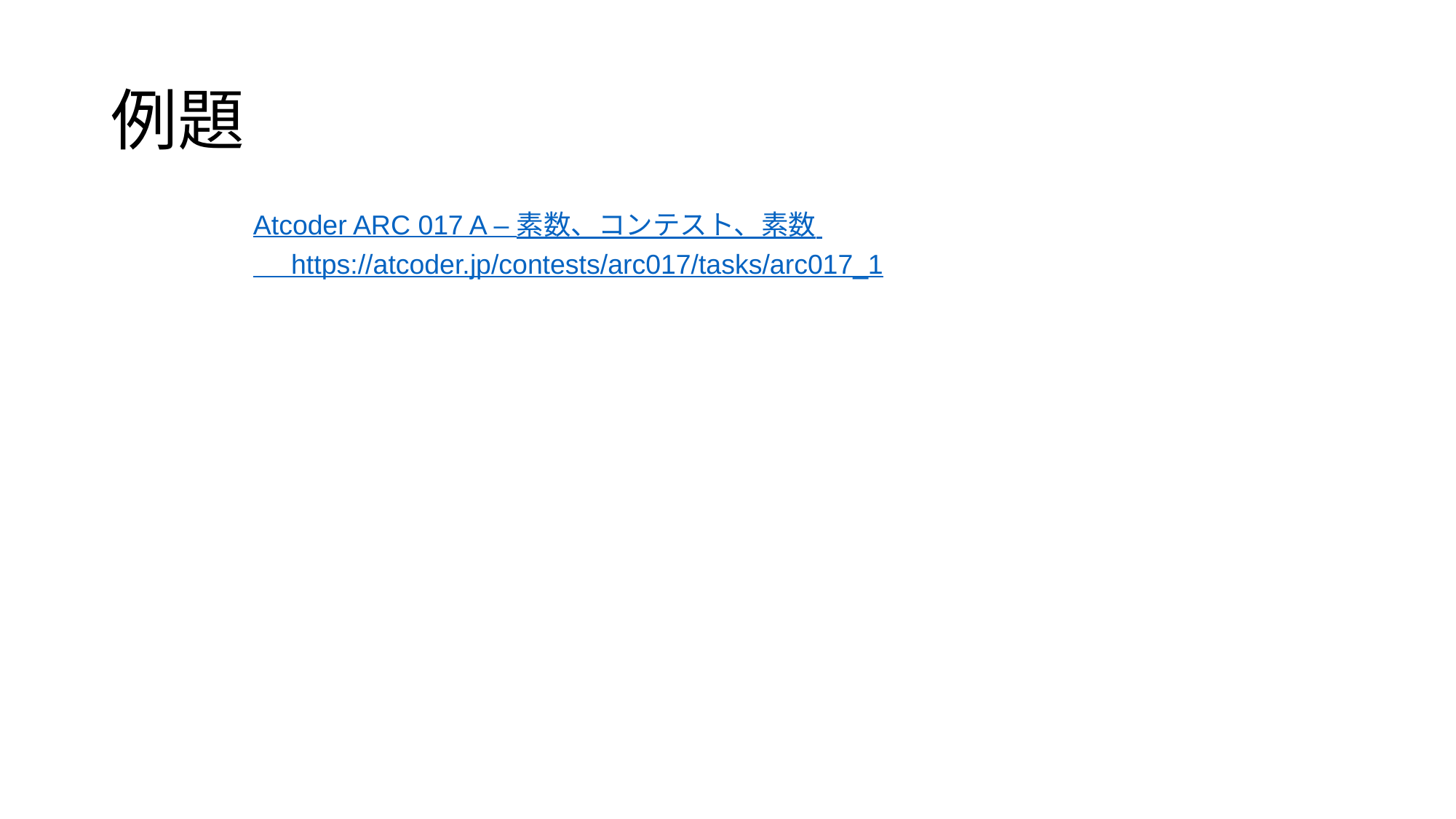

# 例題
Atcoder ARC 017 A – 素数、コンテスト、素数
     https://atcoder.jp/contests/arc017/tasks/arc017_1